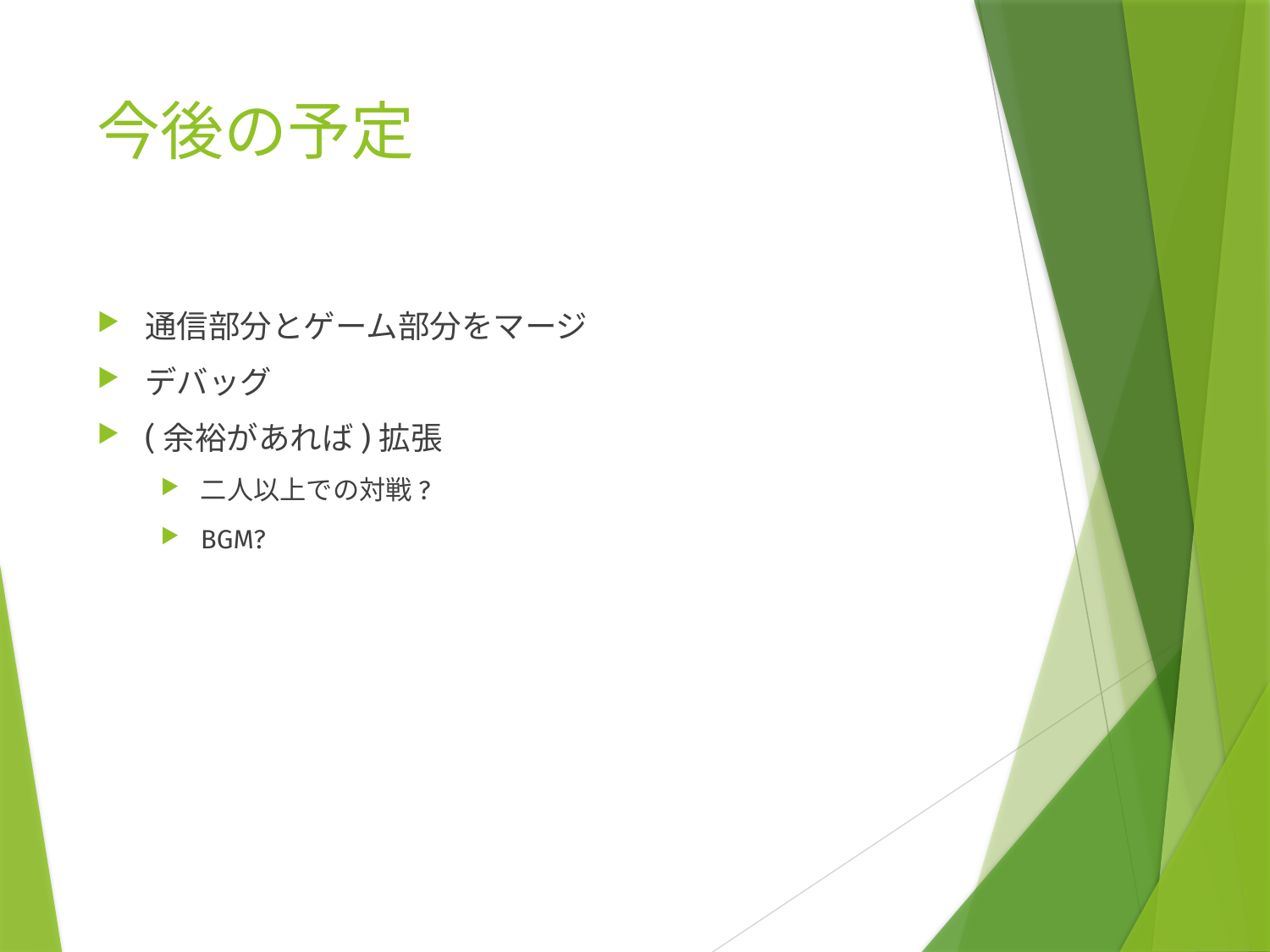

# 今後の予定
通信部分とゲーム部分をマージ
デバッグ
(余裕があれば)拡張
二人以上での対戦?
BGM?